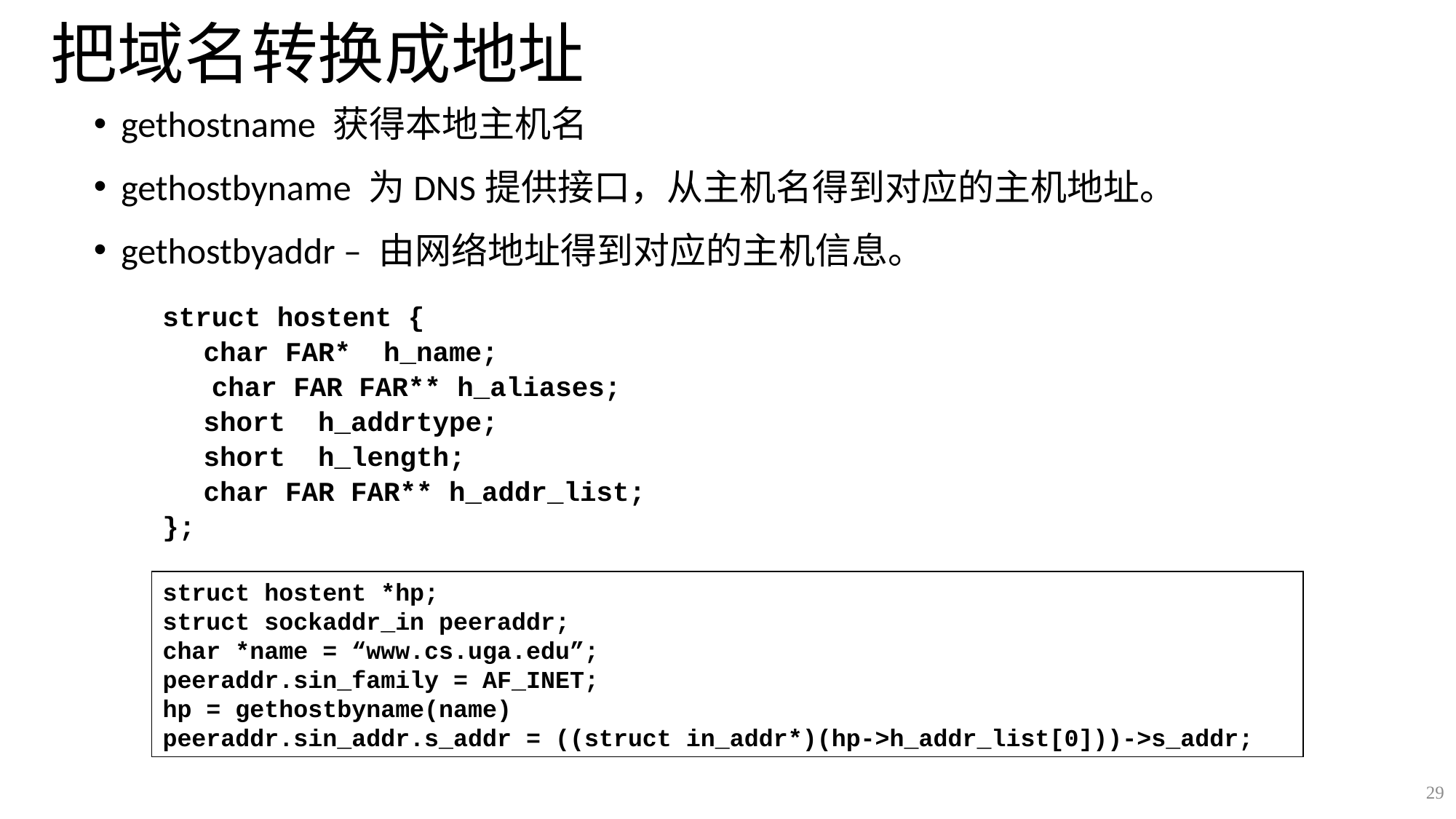

# 把域名转换成地址
gethostname 获得本地主机名
gethostbyname 为DNS提供接口，从主机名得到对应的主机地址。
gethostbyaddr – 由网络地址得到对应的主机信息。
struct hostent {
	char FAR*  h_name;
   char FAR FAR** h_aliases;
	short  h_addrtype;
	short  h_length;
	char FAR FAR** h_addr_list;
};
struct hostent *hp;
struct sockaddr_in peeraddr;
char *name = “www.cs.uga.edu”;
peeraddr.sin_family = AF_INET;
hp = gethostbyname(name)
peeraddr.sin_addr.s_addr = ((struct in_addr*)(hp->h_addr_list[0]))->s_addr;
29